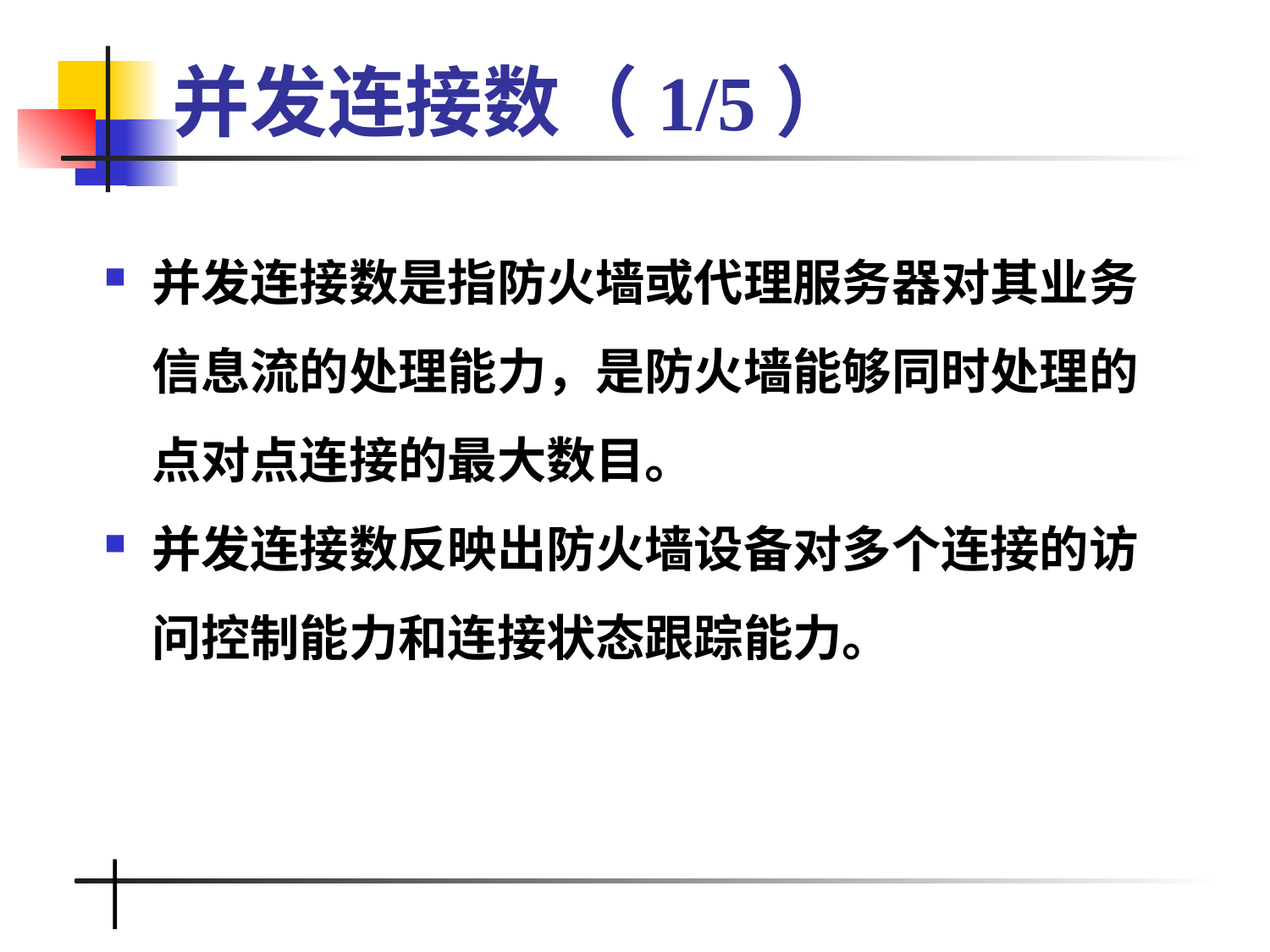

# 并发连接数（1/5）
并发连接数是指防火墙或代理服务器对其业务信息流的处理能力，是防火墙能够同时处理的点对点连接的最大数目。
并发连接数反映出防火墙设备对多个连接的访问控制能力和连接状态跟踪能力。